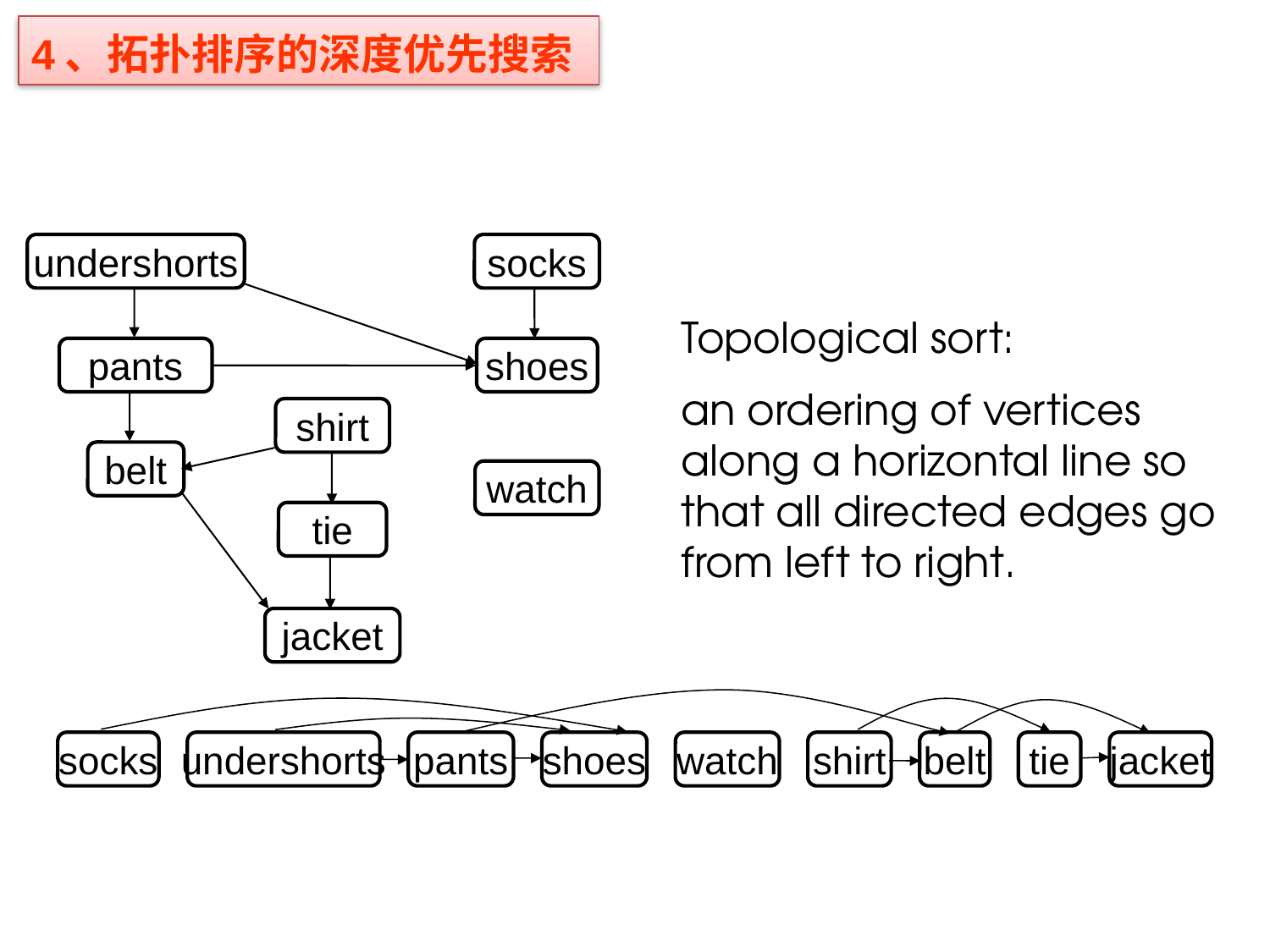

4、拓扑排序的深度优先搜索
undershorts
socks

Topological sort:
an ordering of vertices along a horizontal line so that all directed edges go from left to right.
pants
shoes

shirt
belt

watch

tie

jacket

socks
undershorts
pants
shoes
watch
shirt
belt
tie
jacket